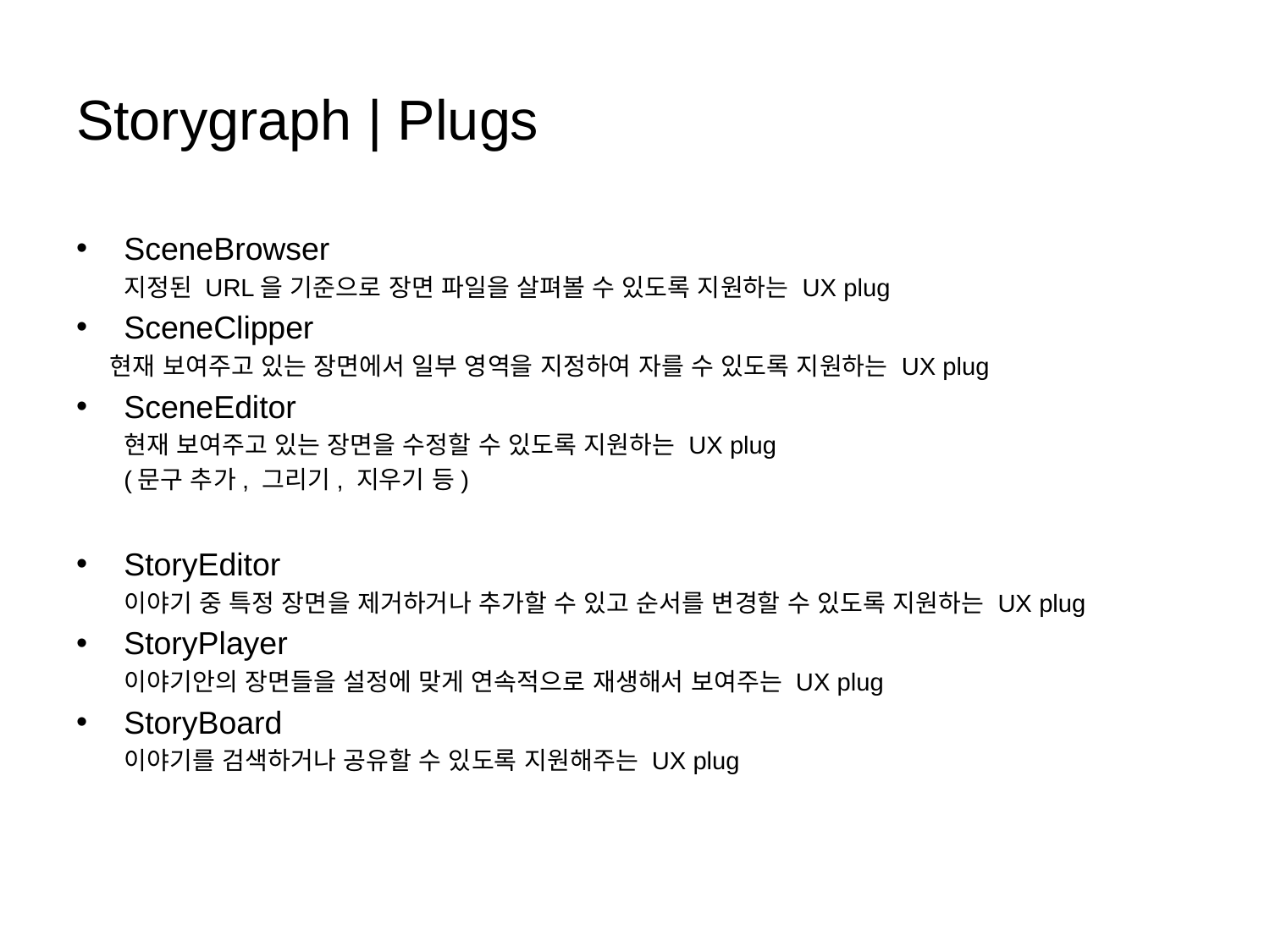

# Storygraph | Plugs
SceneBrowser
	지정된 URL을 기준으로 장면 파일을 살펴볼 수 있도록 지원하는 UX plug
SceneClipper
    현재 보여주고 있는 장면에서 일부 영역을 지정하여 자를 수 있도록 지원하는 UX plug
SceneEditor
	현재 보여주고 있는 장면을 수정할 수 있도록 지원하는 UX plug
	(문구 추가, 그리기, 지우기 등)

StoryEditor
	이야기 중 특정 장면을 제거하거나 추가할 수 있고 순서를 변경할 수 있도록 지원하는 UX plug
StoryPlayer
	이야기안의 장면들을 설정에 맞게 연속적으로 재생해서 보여주는 UX plug
StoryBoard
	이야기를 검색하거나 공유할 수 있도록 지원해주는 UX plug